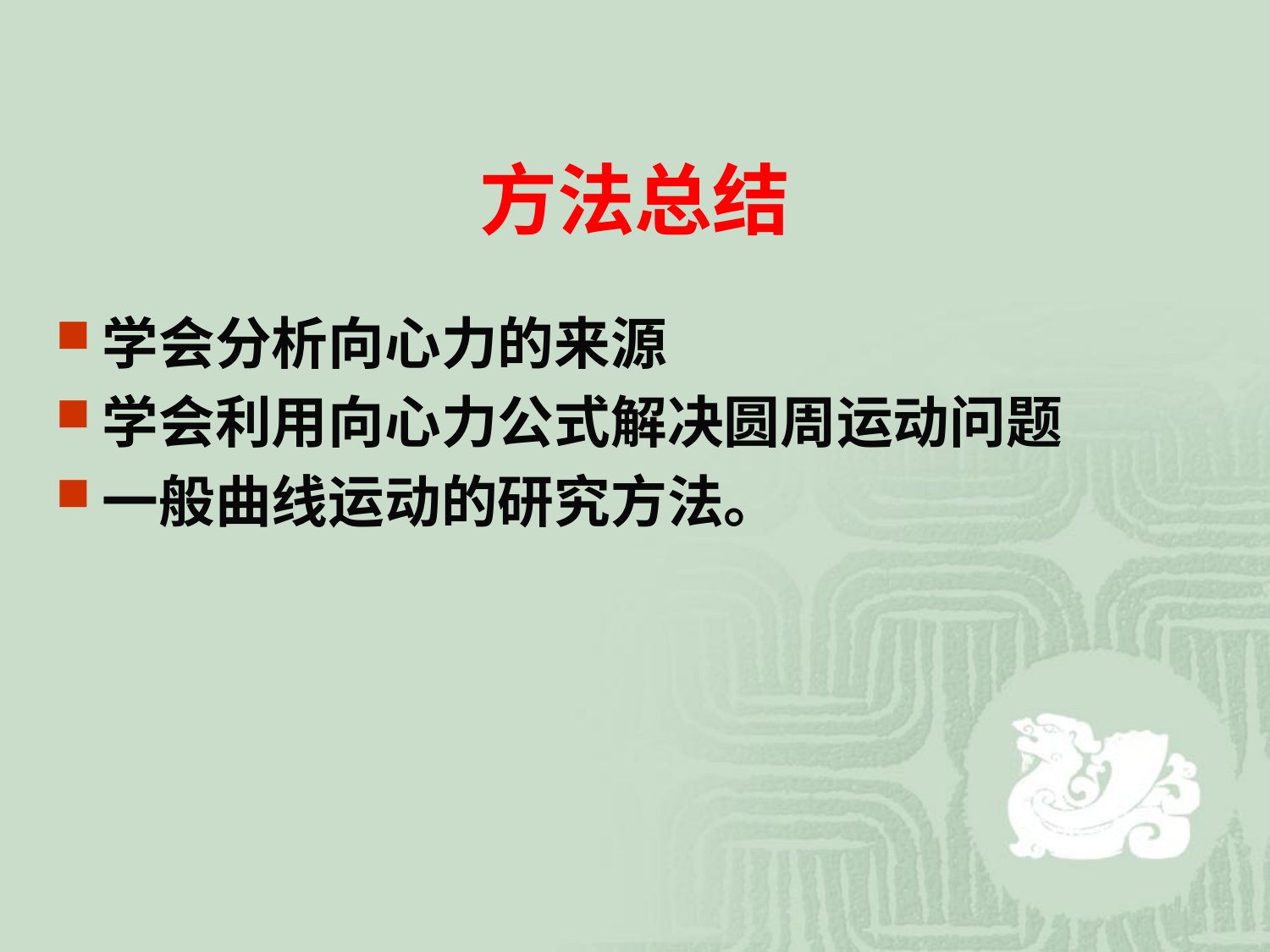

# 方法总结
学会分析向心力的来源
学会利用向心力公式解决圆周运动问题
一般曲线运动的研究方法。